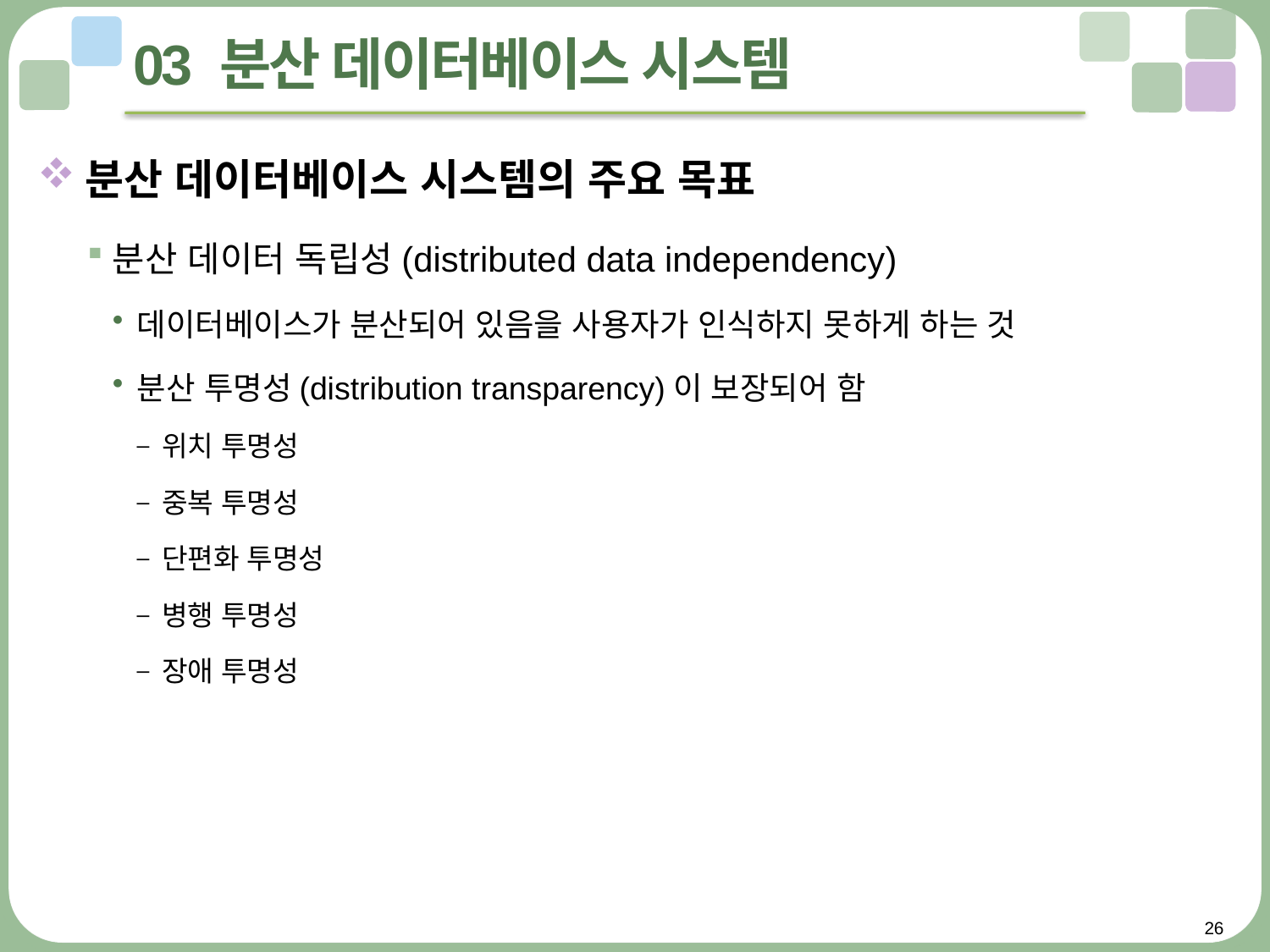

# 03 분산 데이터베이스 시스템
분산 데이터베이스 시스템의 주요 목표
분산 데이터 독립성(distributed data independency)
데이터베이스가 분산되어 있음을 사용자가 인식하지 못하게 하는 것
분산 투명성(distribution transparency)이 보장되어 함
위치 투명성
중복 투명성
단편화 투명성
병행 투명성
장애 투명성